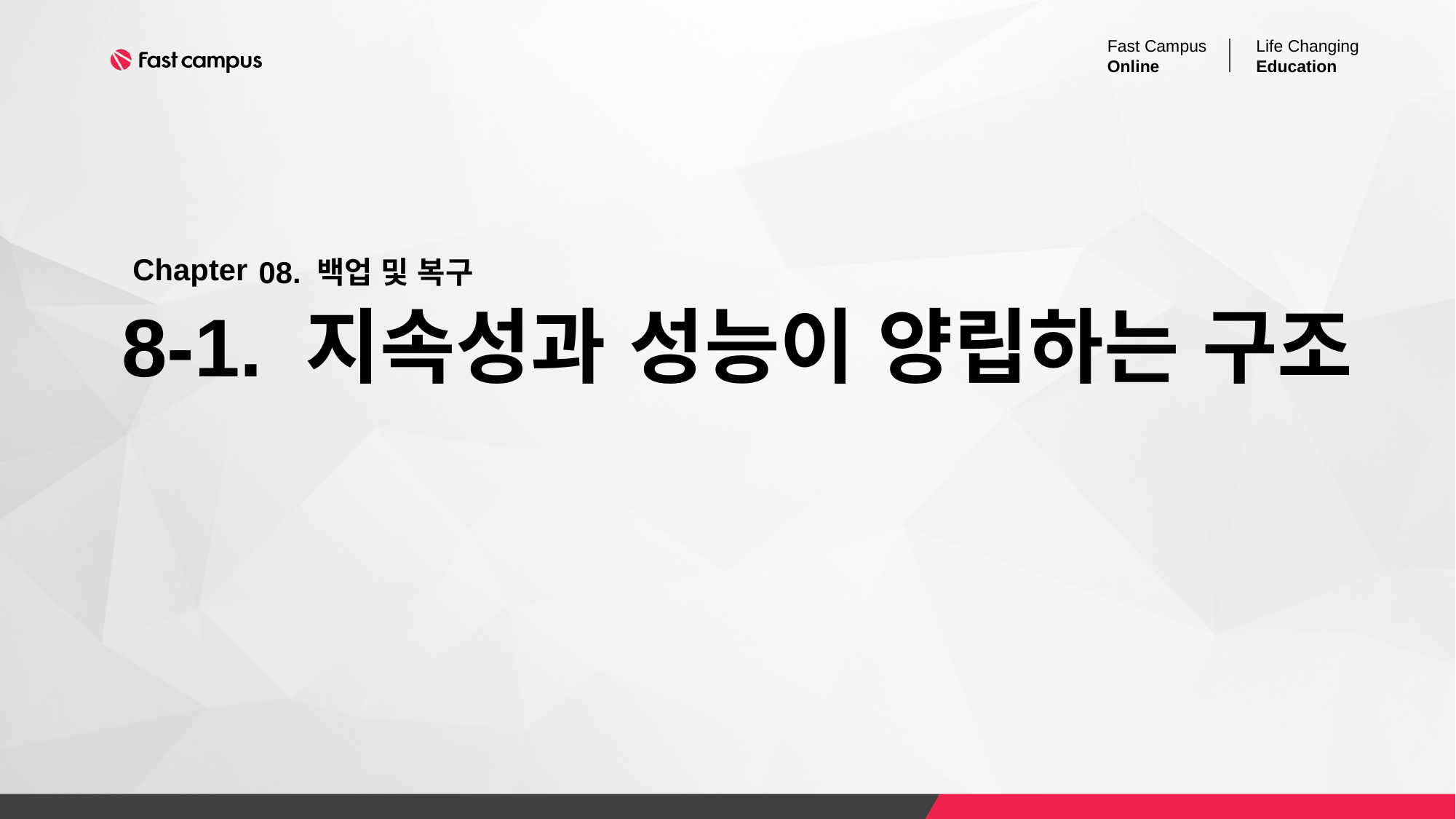

08. 백업 및 복구
# 8-1. 지속성과 성능이 양립하는 구조